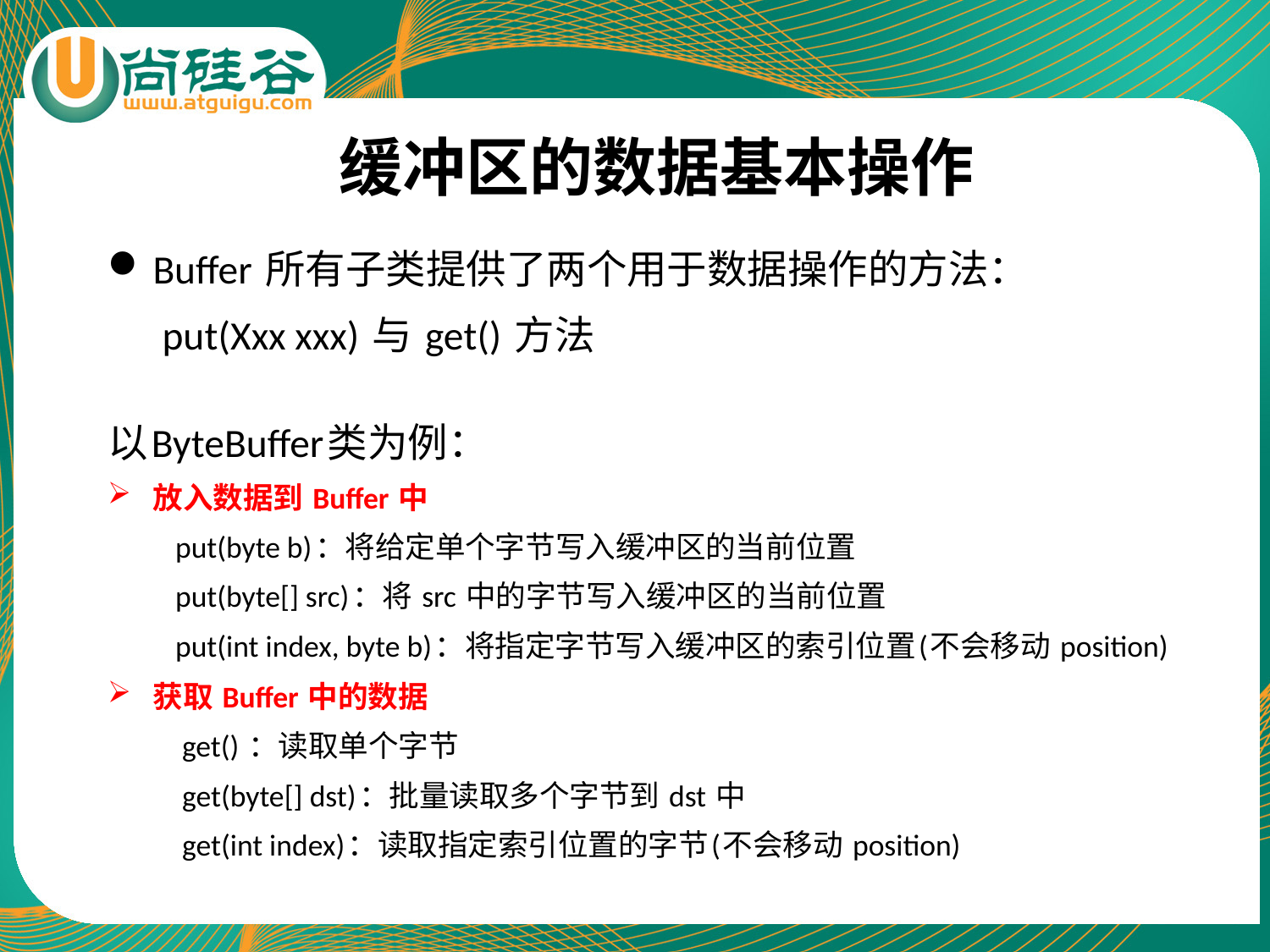

# 缓冲区的数据基本操作
Buffer 所有子类提供了两个用于数据操作的方法：
      put(Xxx xxx) 与 get() 方法

以ByteBuffer类为例：
放入数据到 Buffer 中
          put(byte b)：将给定单个字节写入缓冲区的当前位置
          put(byte[] src)：将 src 中的字节写入缓冲区的当前位置
          put(int index, byte b)：将指定字节写入缓冲区的索引位置(不会移动 position)
获取 Buffer 中的数据
             get() ：读取单个字节
           get(byte[] dst)：批量读取多个字节到 dst 中
           get(int index)：读取指定索引位置的字节(不会移动 position)